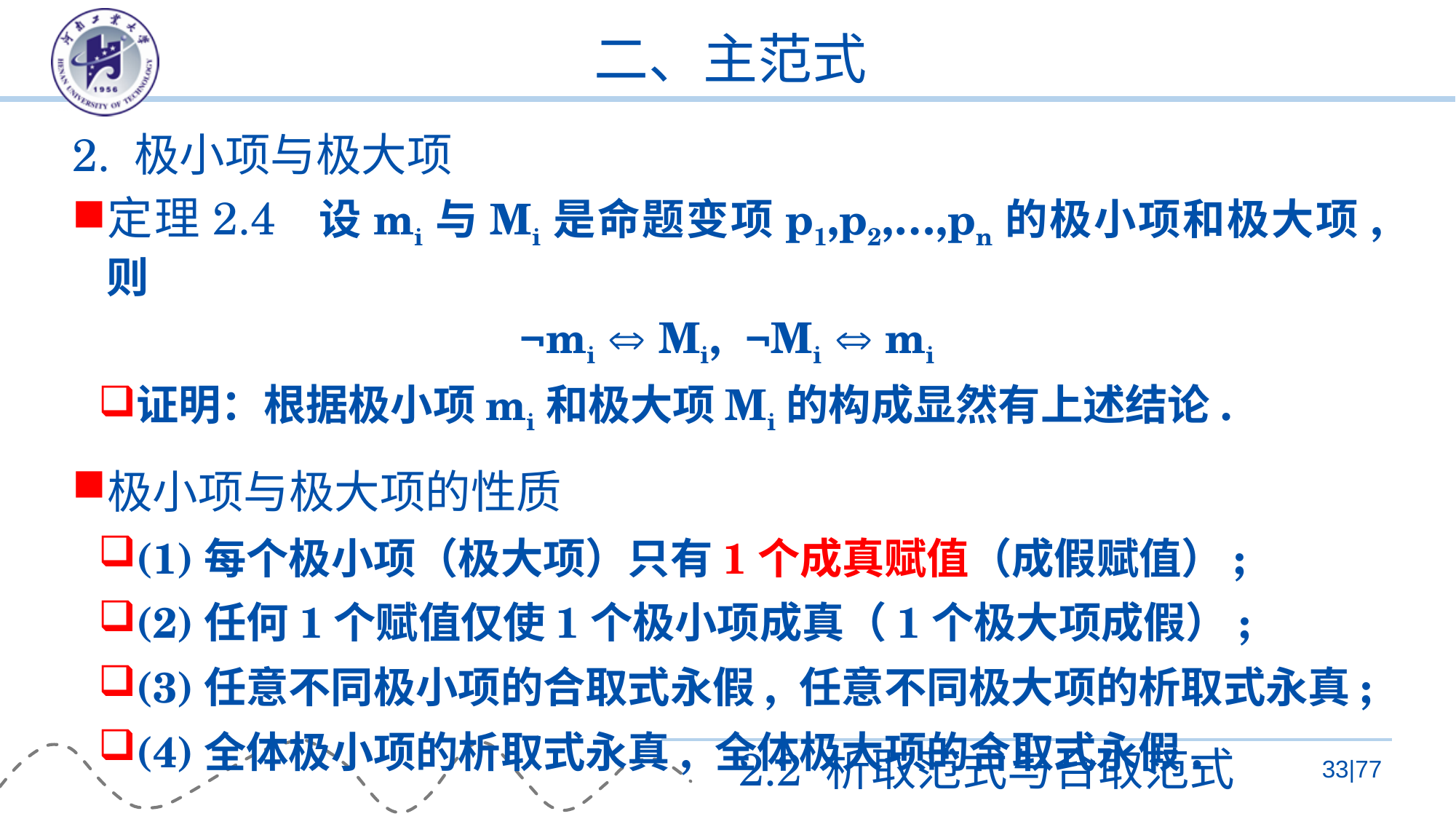

# 二、主范式
2. 极小项与极大项
定理2.4  设mi与Mi是命题变项p1,p2,…,pn的极小项和极大项, 则
¬mi ⇔ Mi,  ¬Mi ⇔ mi
证明：根据极小项mi和极大项Mi的构成显然有上述结论.
极小项与极大项的性质
(1)每个极小项（极大项）只有1个成真赋值（成假赋值）;
(2)任何1个赋值仅使1个极小项成真（1个极大项成假）;
(3)任意不同极小项的合取式永假, 任意不同极大项的析取式永真;
(4)全体极小项的析取式永真, 全体极大项的合取式永假.
2.2 析取范式与合取范式
33|77